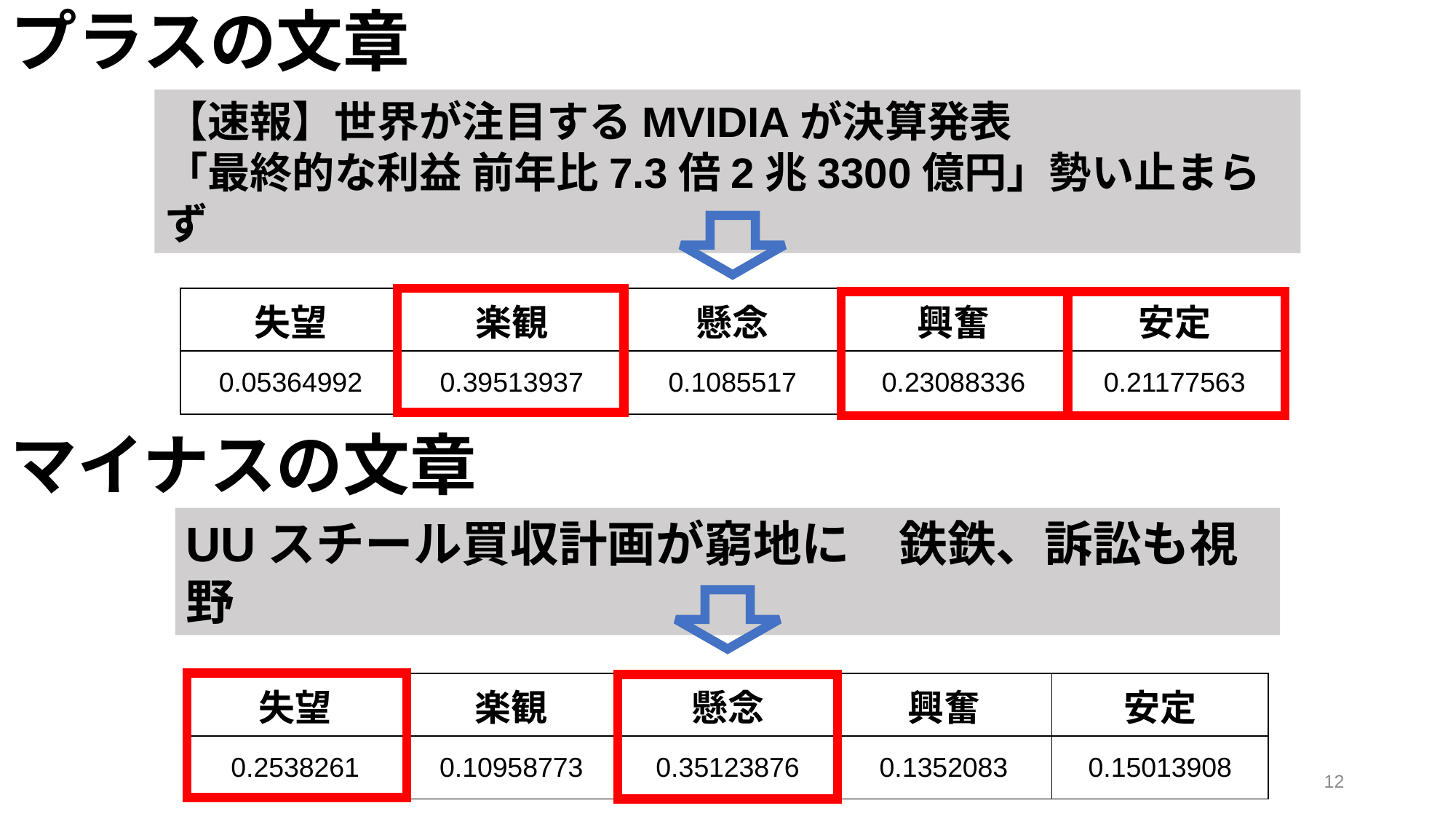

プラスの文章
【速報】世界が注目するMVIDIAが決算発表
「最終的な利益 前年比7.3倍2兆3300億円」勢い止まらず

| 失望 | 楽観 | 懸念 | 興奮 | 安定 |
| --- | --- | --- | --- | --- |
| 0.05364992 | 0.39513937 | 0.1085517 | 0.23088336 | 0.21177563 |

マイナスの文章
UUスチール買収計画が窮地に　鉄鉄、訴訟も視野

| 失望 | 楽観 | 懸念 | 興奮 | 安定 |
| --- | --- | --- | --- | --- |
| 0.2538261 | 0.10958773 | 0.35123876 | 0.1352083 | 0.15013908 |

12